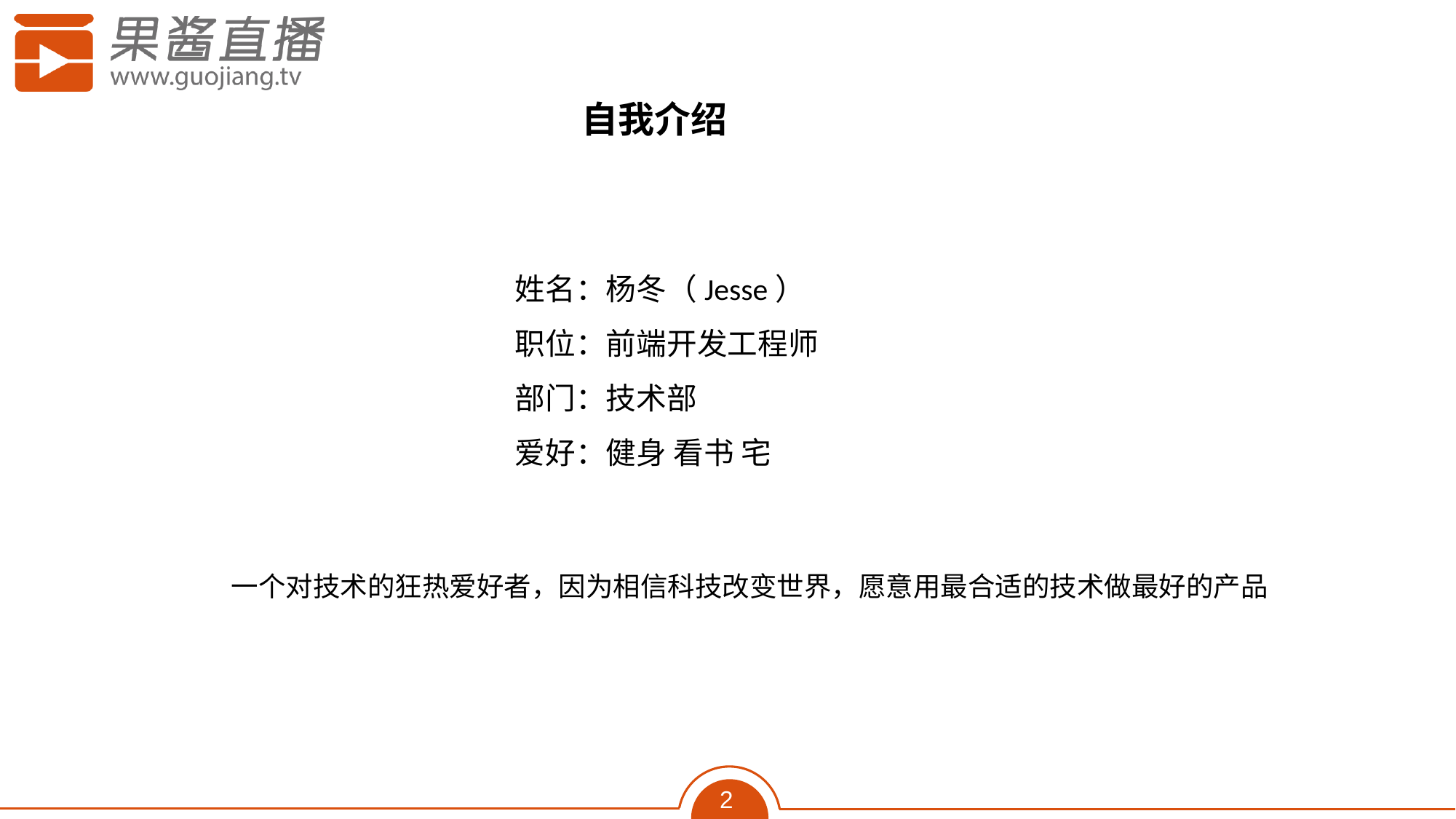

自我介绍
姓名：杨冬（Jesse）
职位：前端开发工程师
部门：技术部
爱好：健身 看书 宅
一个对技术的狂热爱好者，因为相信科技改变世界，愿意用最合适的技术做最好的产品